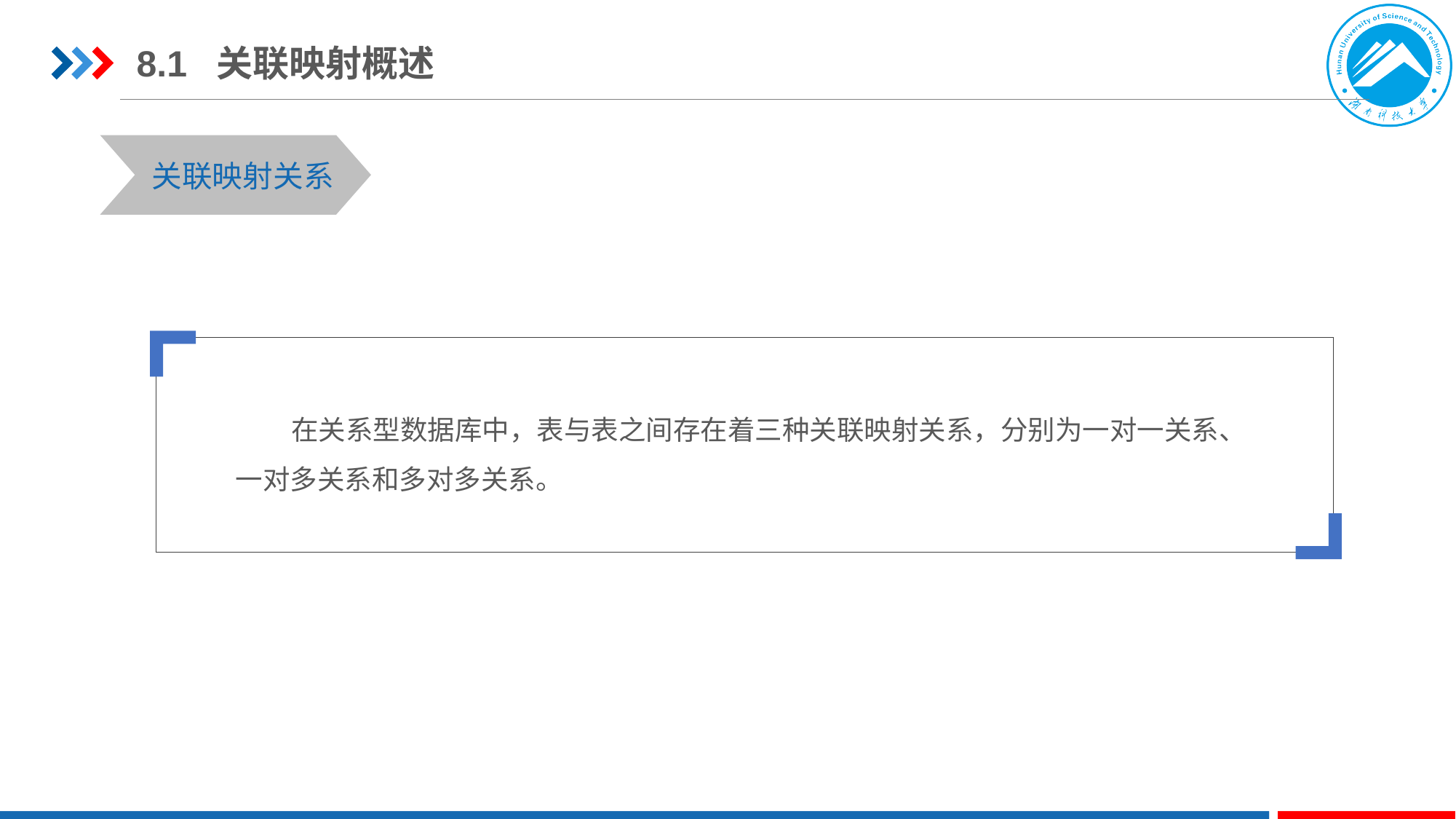

8.1  关联映射概述

STEP  01
STEP  03
关联映射关系

        在关系型数据库中，表与表之间存在着三种关联映射关系，分别为一对一关系、一对多关系和多对多关系。